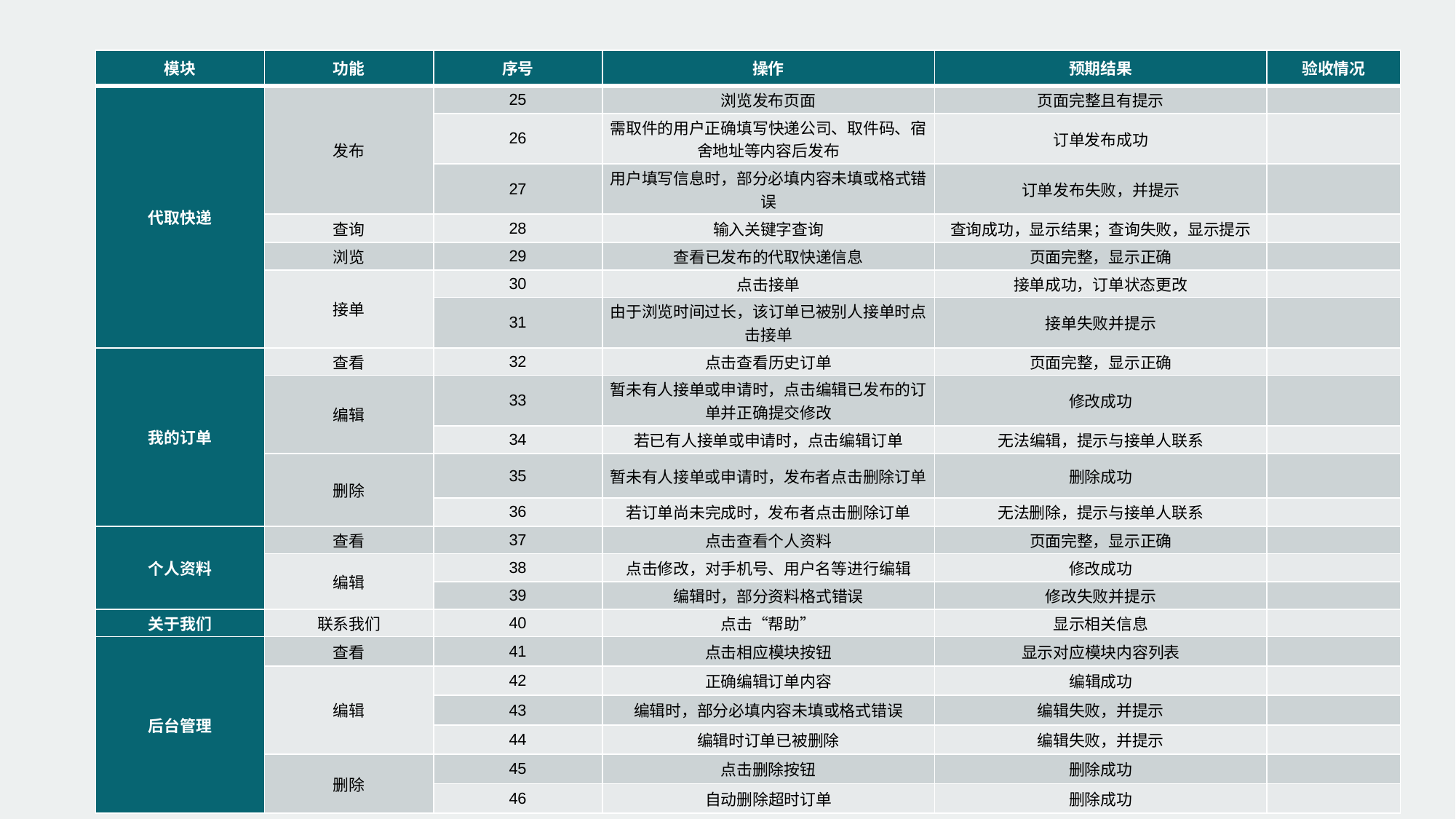

| 模块 | 功能 | 序号 | 操作 | 预期结果 | 验收情况 |
| --- | --- | --- | --- | --- | --- |
| 代取快递 | 发布 | 25 | 浏览发布页面 | 页面完整且有提示 |  |
|  |  | 26 | 需取件的用户正确填写快递公司、取件码、宿舍地址等内容后发布 | 订单发布成功 |  |
|  |  | 27 | 用户填写信息时，部分必填内容未填或格式错误 | 订单发布失败，并提示 |  |
|  | 查询 | 28 | 输入关键字查询 | 查询成功，显示结果；查询失败，显示提示 |  |
|  | 浏览 | 29 | 查看已发布的代取快递信息 | 页面完整，显示正确 |  |
|  | 接单 | 30 | 点击接单 | 接单成功，订单状态更改 |  |
|  |  | 31 | 由于浏览时间过长，该订单已被别人接单时点击接单 | 接单失败并提示 |  |
| 我的订单 | 查看 | 32 | 点击查看历史订单 | 页面完整，显示正确 |  |
|  | 编辑 | 33 | 暂未有人接单或申请时，点击编辑已发布的订单并正确提交修改 | 修改成功 |  |
|  |  | 34 | 若已有人接单或申请时，点击编辑订单 | 无法编辑，提示与接单人联系 |  |
|  | 删除 | 35 | 暂未有人接单或申请时，发布者点击删除订单 | 删除成功 |  |
|  |  | 36 | 若订单尚未完成时，发布者点击删除订单 | 无法删除，提示与接单人联系 |  |
| 个人资料 | 查看 | 37 | 点击查看个人资料 | 页面完整，显示正确 |  |
|  | 编辑 | 38 | 点击修改，对手机号、用户名等进行编辑 | 修改成功 |  |
|  |  | 39 | 编辑时，部分资料格式错误 | 修改失败并提示 |  |
| 关于我们 | 联系我们 | 40 | 点击“帮助” | 显示相关信息 |  |
| 后台管理 | 查看 | 41 | 点击相应模块按钮 | 显示对应模块内容列表 |  |
|  | 编辑 | 42 | 正确编辑订单内容 | 编辑成功 |  |
|  |  | 43 | 编辑时，部分必填内容未填或格式错误 | 编辑失败，并提示 |  |
|  |  | 44 | 编辑时订单已被删除 | 编辑失败，并提示 |  |
|  | 删除 | 45 | 点击删除按钮 | 删除成功 |  |
|  |  | 46 | 自动删除超时订单 | 删除成功 |  |